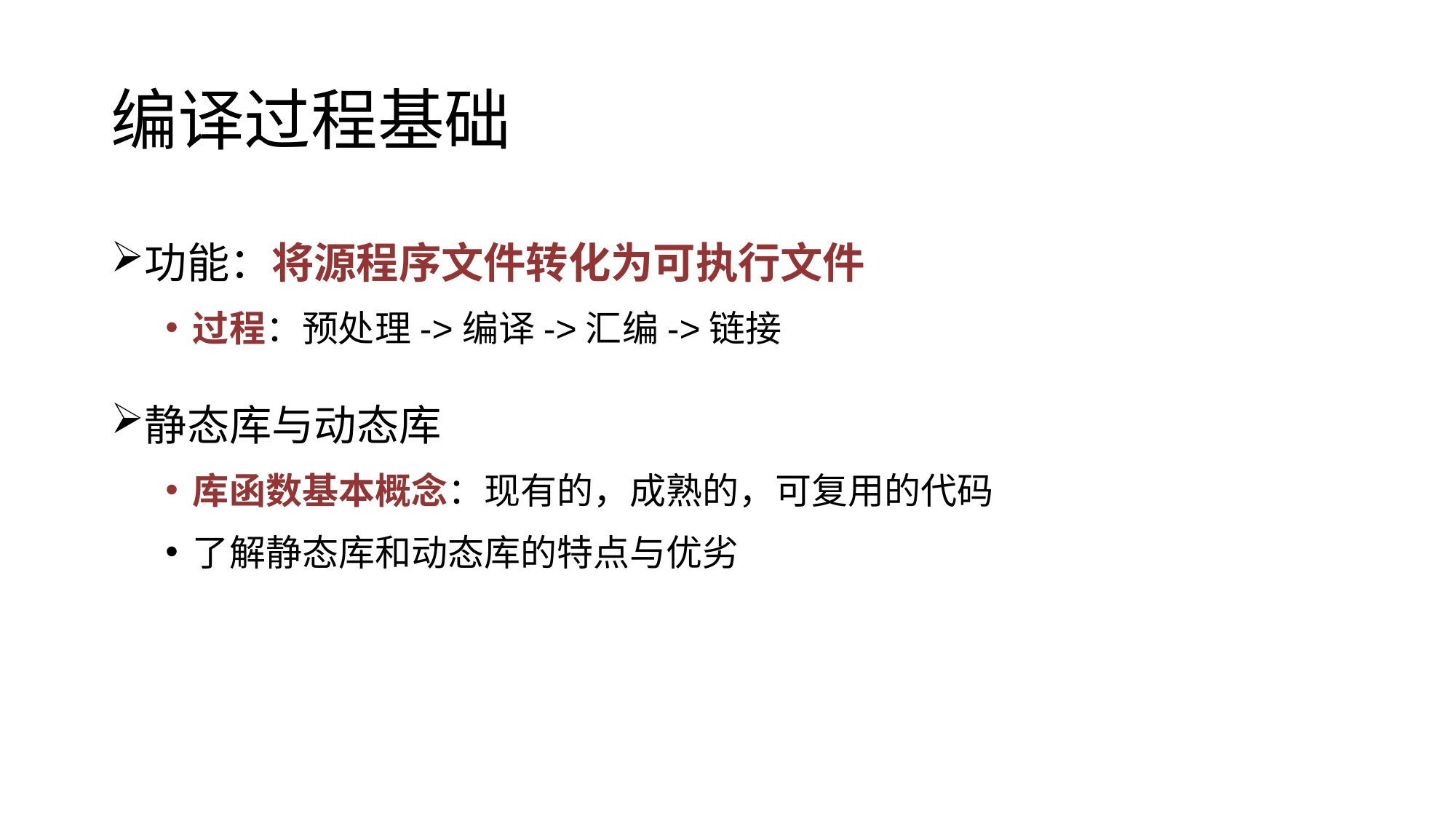

# 编译过程基础
功能：将源程序文件转化为可执行文件
过程：预处理->编译->汇编->链接
静态库与动态库
库函数基本概念：现有的，成熟的，可复用的代码
了解静态库和动态库的特点与优劣